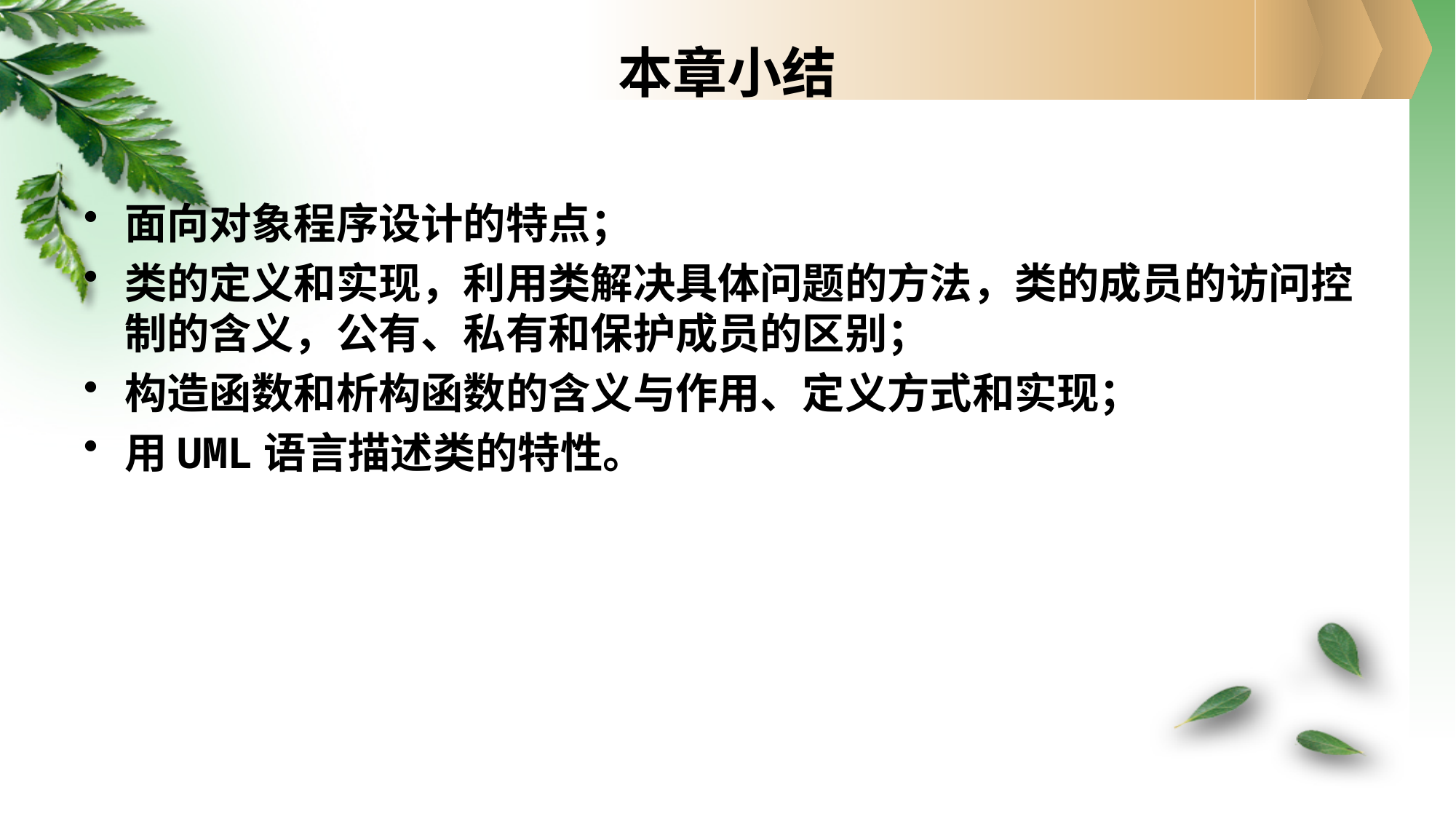

# 本章小结
面向对象程序设计的特点；
类的定义和实现，利用类解决具体问题的方法，类的成员的访问控制的含义，公有、私有和保护成员的区别；
构造函数和析构函数的含义与作用、定义方式和实现；
用UML语言描述类的特性。